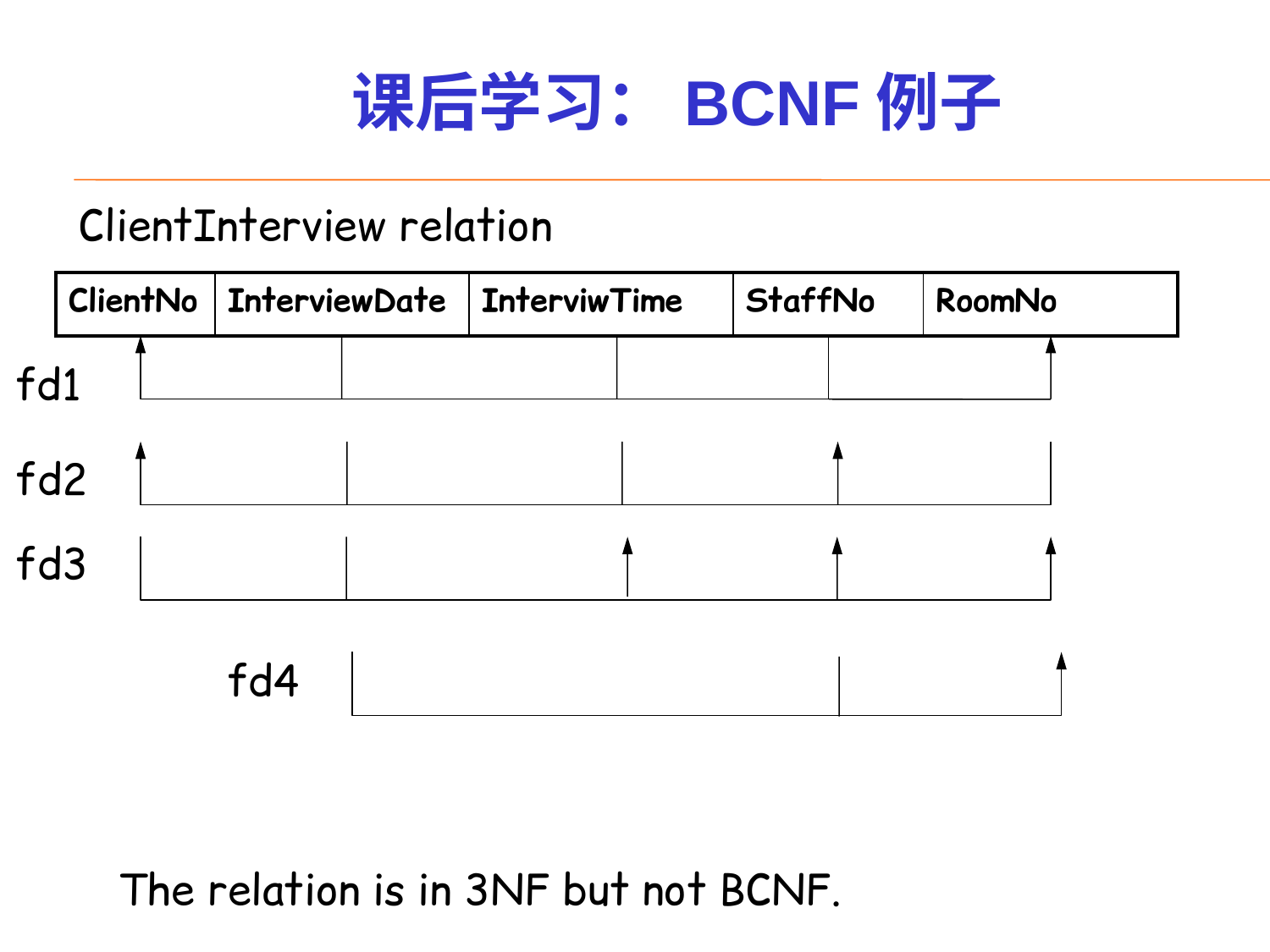

# 课后学习：BCNF例子

ClientInterview relation
| ClientNo | InterviewDate | InterviwTime | StaffNo | RoomNo |
| --- | --- | --- | --- | --- |

fd1

fd2
fd3

fd4

The relation is in 3NF but not BCNF.